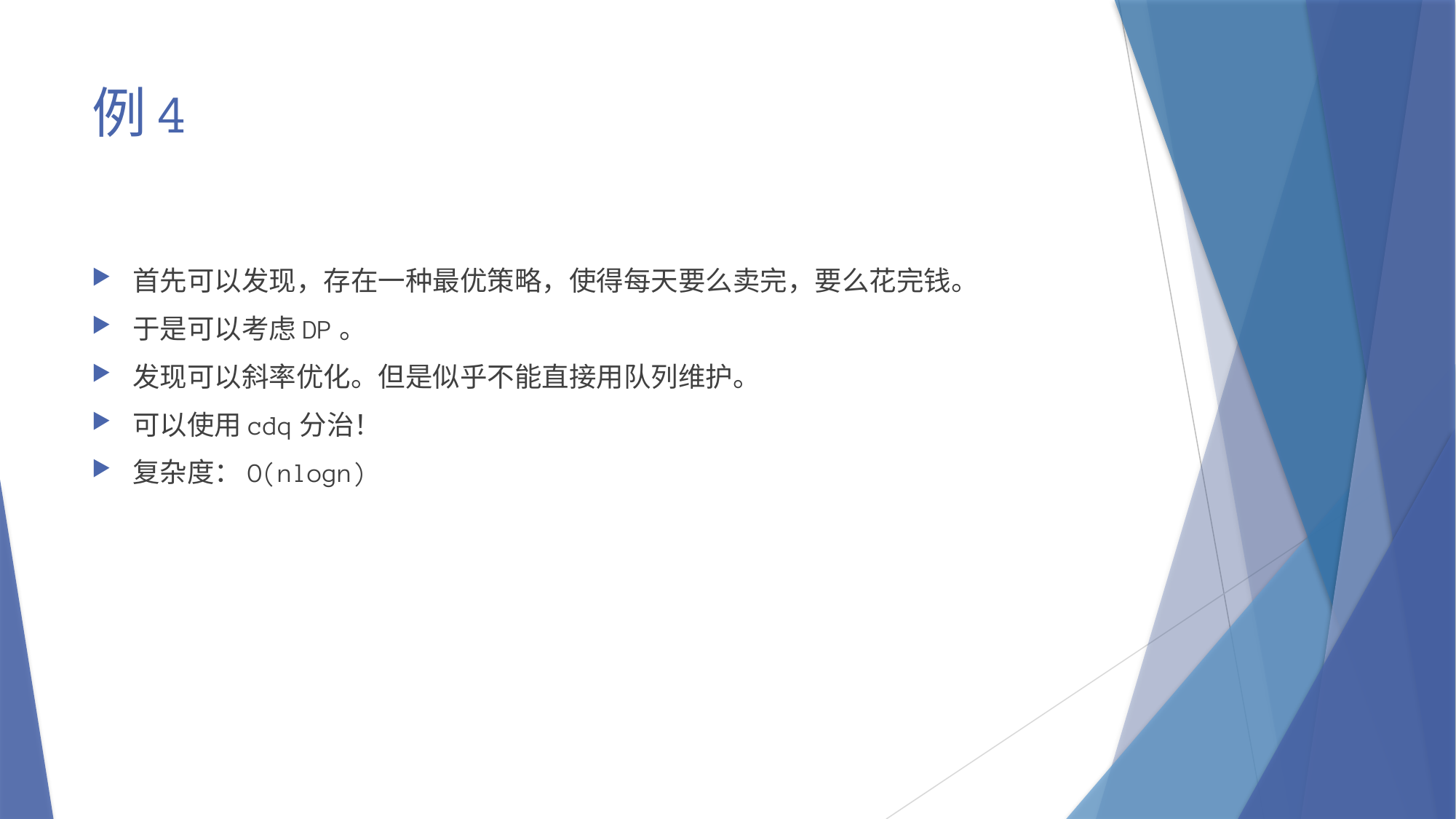

# 例4
首先可以发现，存在一种最优策略，使得每天要么卖完，要么花完钱。
于是可以考虑DP。
发现可以斜率优化。但是似乎不能直接用队列维护。
可以使用cdq分治！
复杂度：O(nlogn)